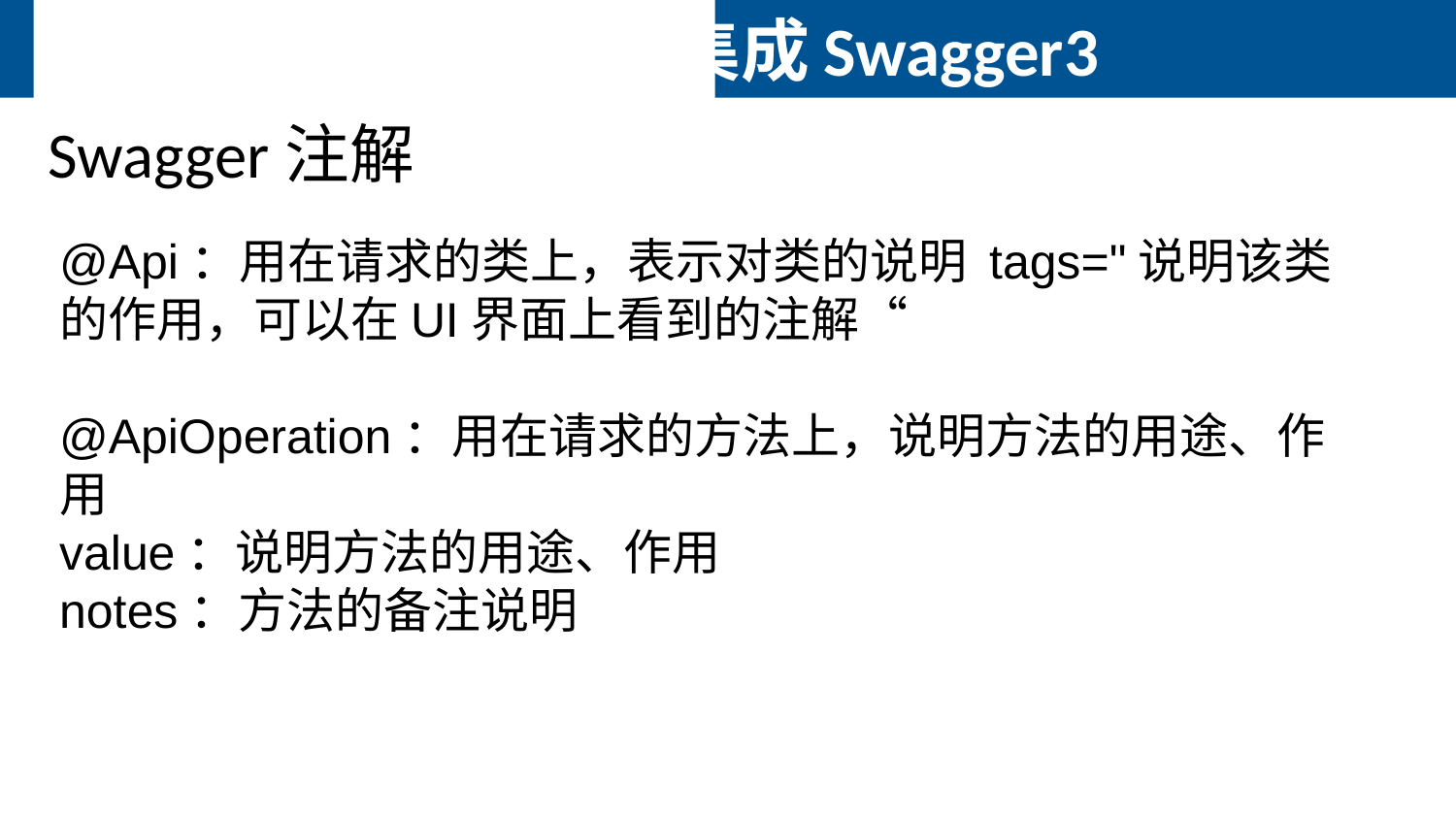

# SpringBoot集成Swagger3
Swagger注解

@Api：用在请求的类上，表示对类的说明 tags="说明该类的作用，可以在UI界面上看到的注解“

@ApiOperation：用在请求的方法上，说明方法的用途、作用
value：说明方法的用途、作用
notes：方法的备注说明